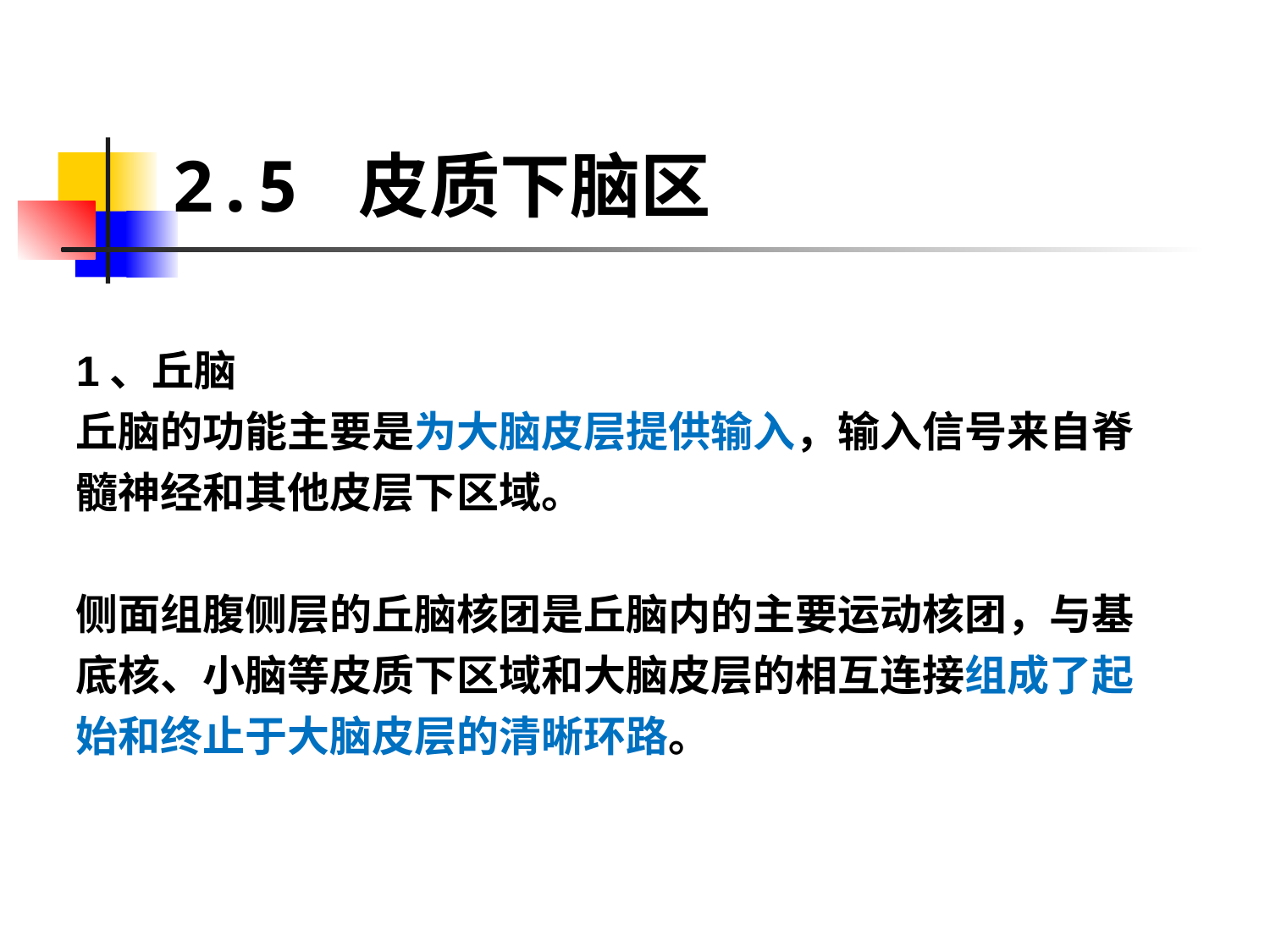

# 2.5 皮质下脑区
1、丘脑
丘脑的功能主要是为大脑皮层提供输入，输入信号来自脊髓神经和其他皮层下区域。

侧面组腹侧层的丘脑核团是丘脑内的主要运动核团，与基底核、小脑等皮质下区域和大脑皮层的相互连接组成了起始和终止于大脑皮层的清晰环路。